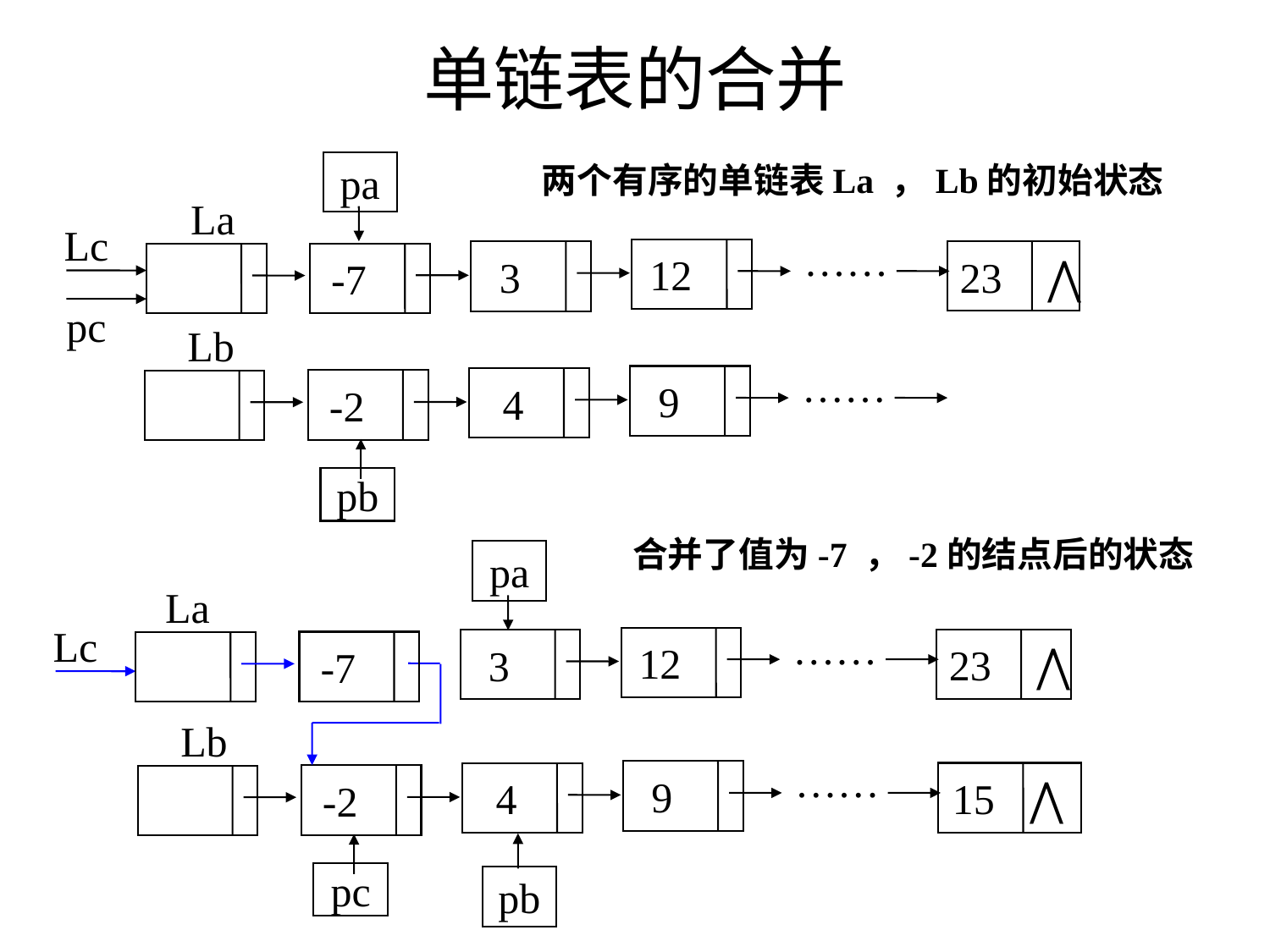

# 单链表的合并
pa

La

Lc

……

12

23    ⋀

3

-7

pc

两个有序的单链表La ，Lb的初始状态
Lb

……

9

4

-2

pb
pa

La

……

Lc

12

23    ⋀

3

-7

合并了值为-7 ，-2的结点后的状态

Lb

……

9

 15   ⋀

4

-2

pb

pc